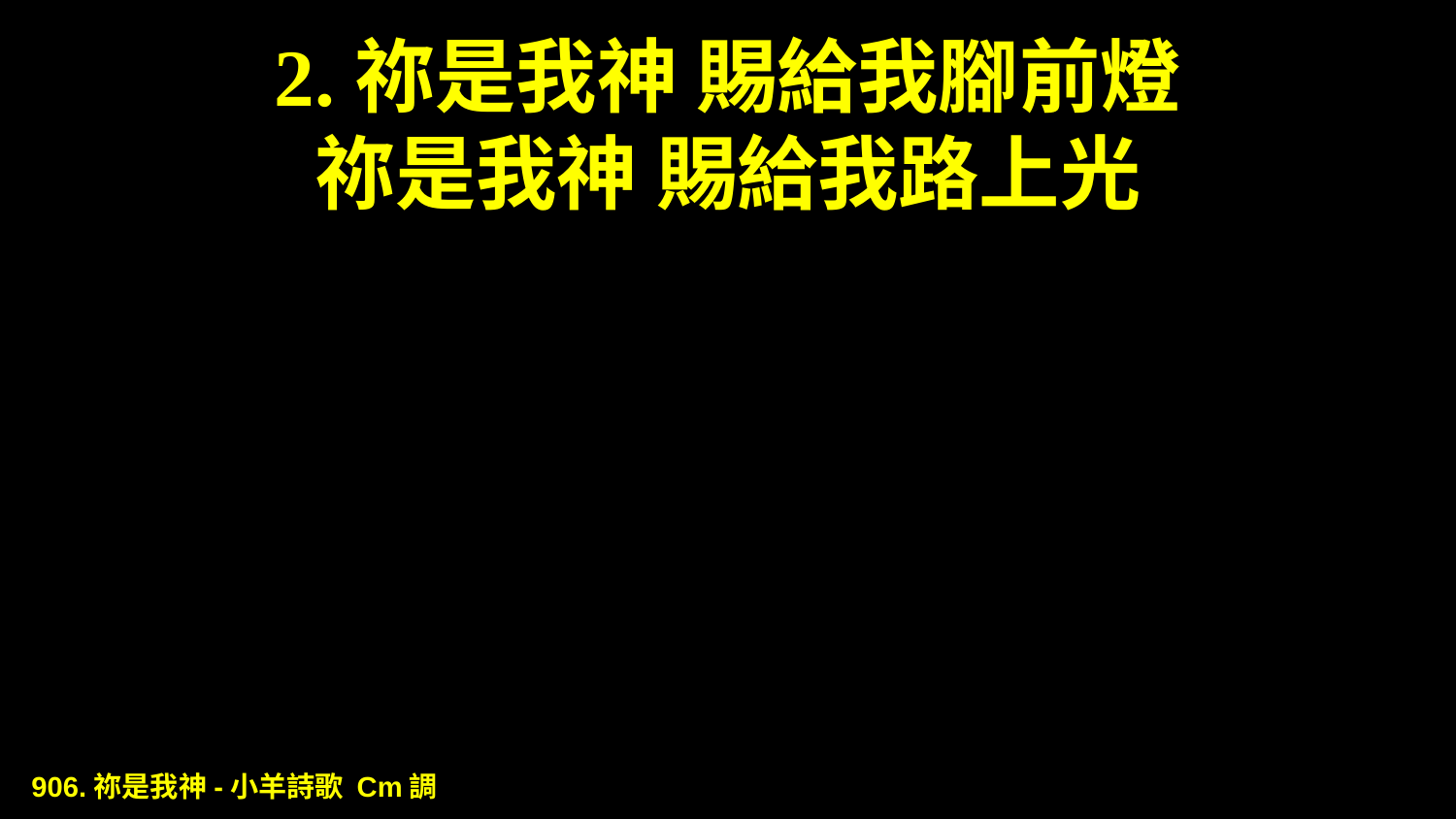

# 2.祢是我神 賜給我腳前燈 祢是我神 賜給我路上光
906.祢是我神-小羊詩歌 Cm調